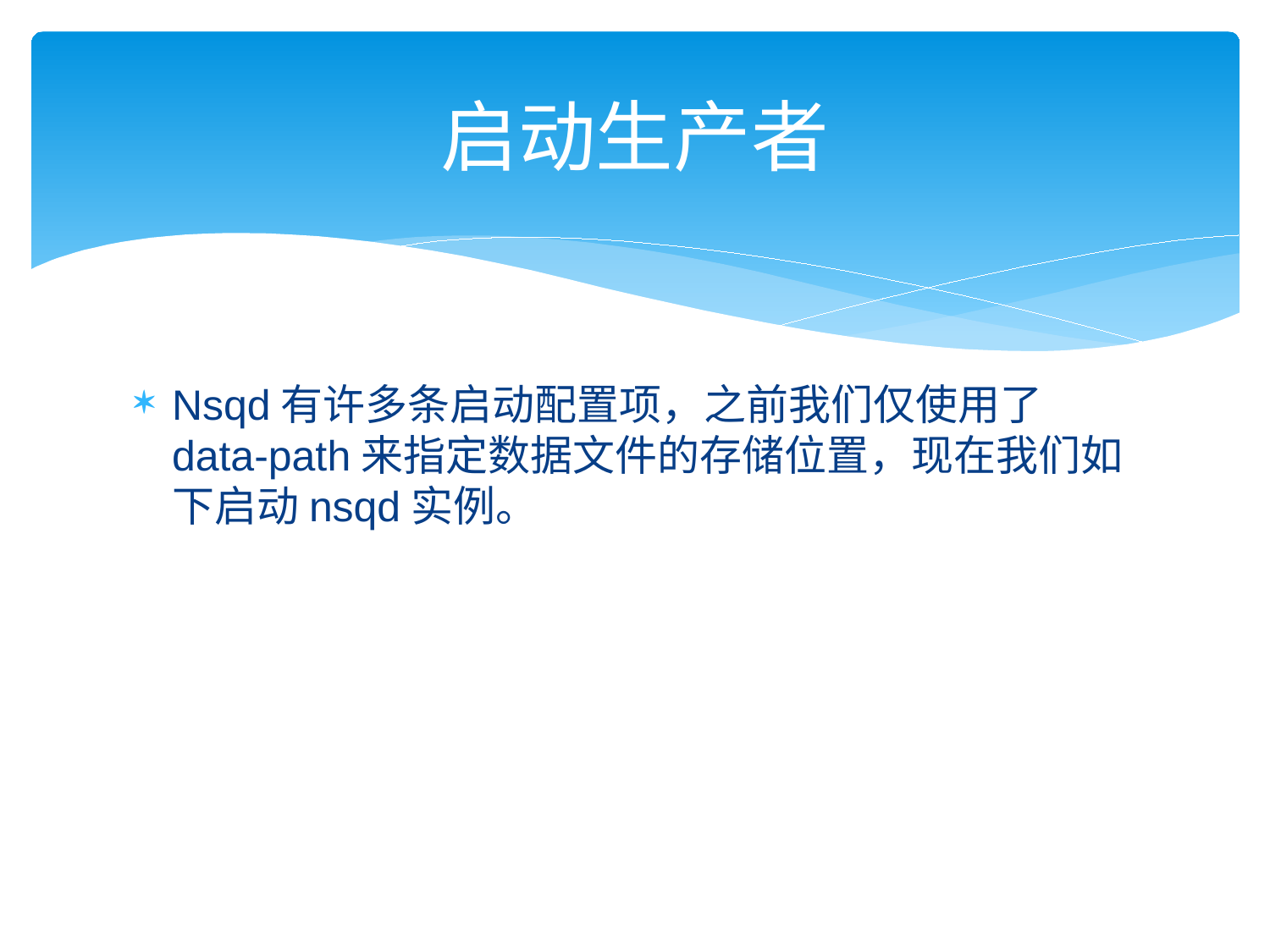

# 启动生产者
Nsqd有许多条启动配置项，之前我们仅使用了data-path来指定数据文件的存储位置，现在我们如下启动nsqd实例。